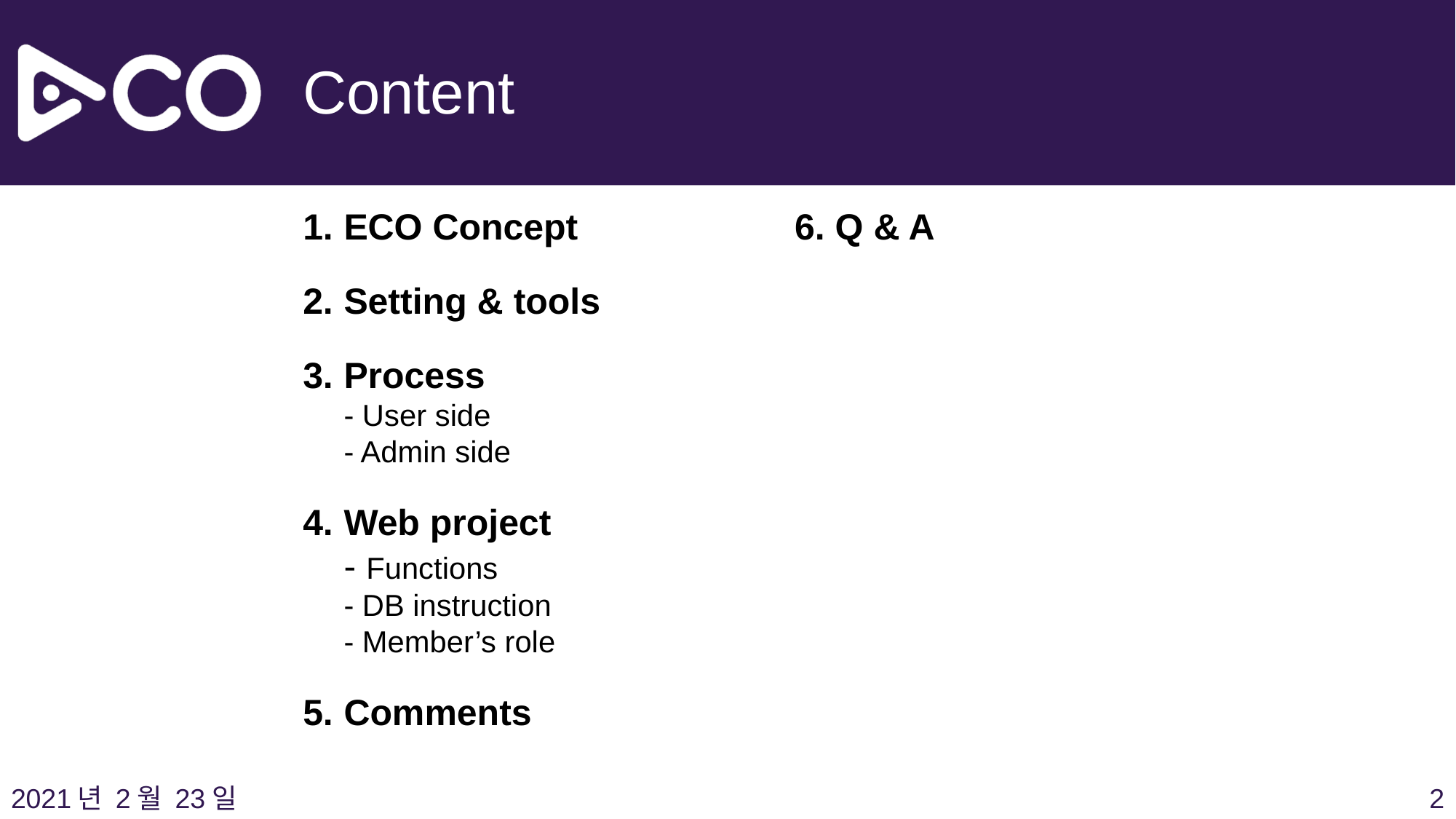

Content
ECO Concept
Setting & tools
Process
- User side
- Admin side
Web project
- Functions
- DB instruction
- Member’s role
Comments
6. Q & A
2
2021년 2월 23일